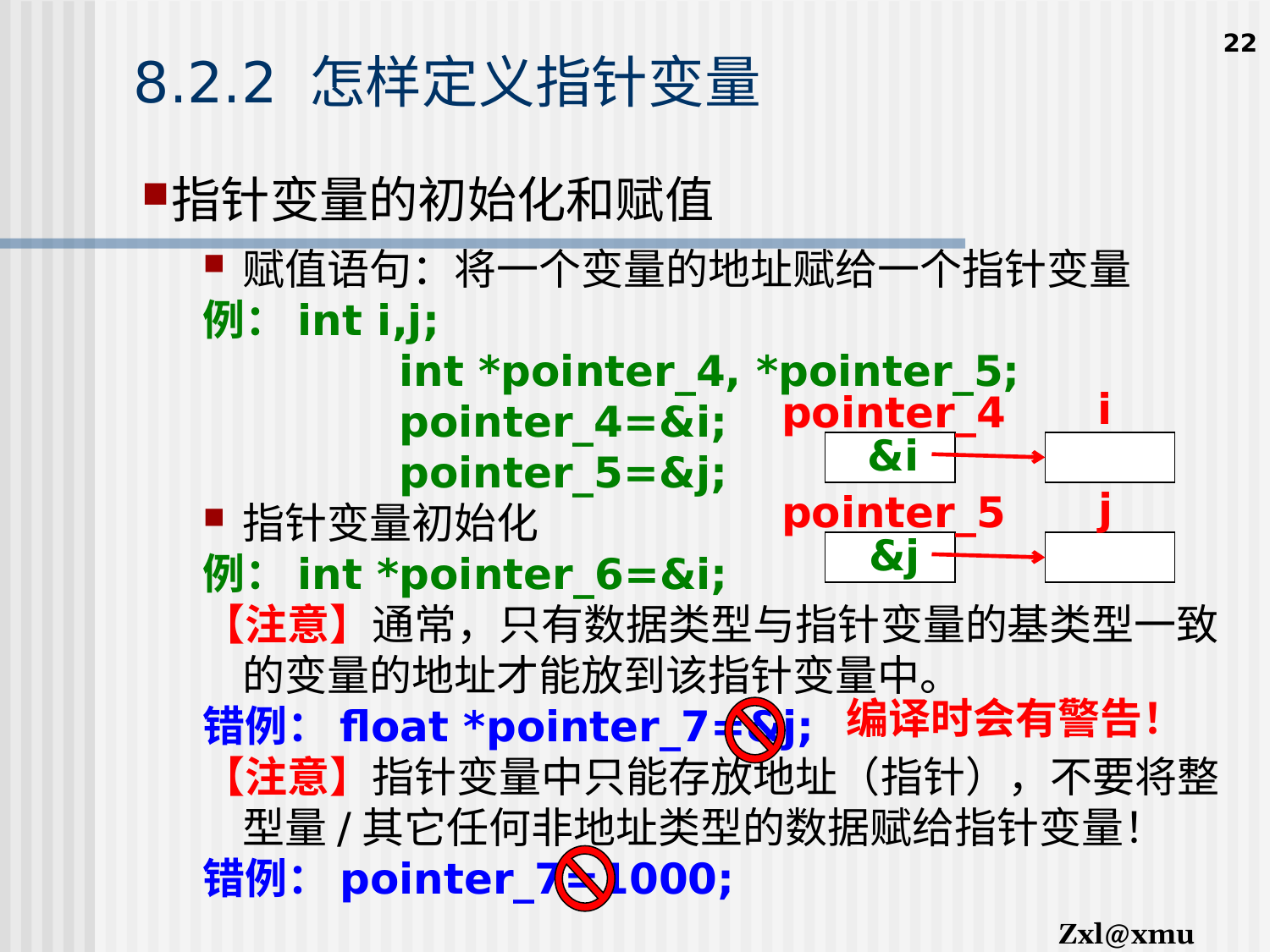

22
# 8.2.2 怎样定义指针变量
指针变量的初始化和赋值
赋值语句：将一个变量的地址赋给一个指针变量
例：int i,j;
		  int *pointer_4, *pointer_5;
		  pointer_4=&i;
		  pointer_5=&j;
指针变量初始化
例：int *pointer_6=&i;
【注意】通常，只有数据类型与指针变量的基类型一致的变量的地址才能放到该指针变量中。
错例：float *pointer_7=&j;
【注意】指针变量中只能存放地址（指针），不要将整型量/其它任何非地址类型的数据赋给指针变量！
错例：pointer_7=1000;
i
pointer_4
&i

j
pointer_5
&j

编译时会有警告！